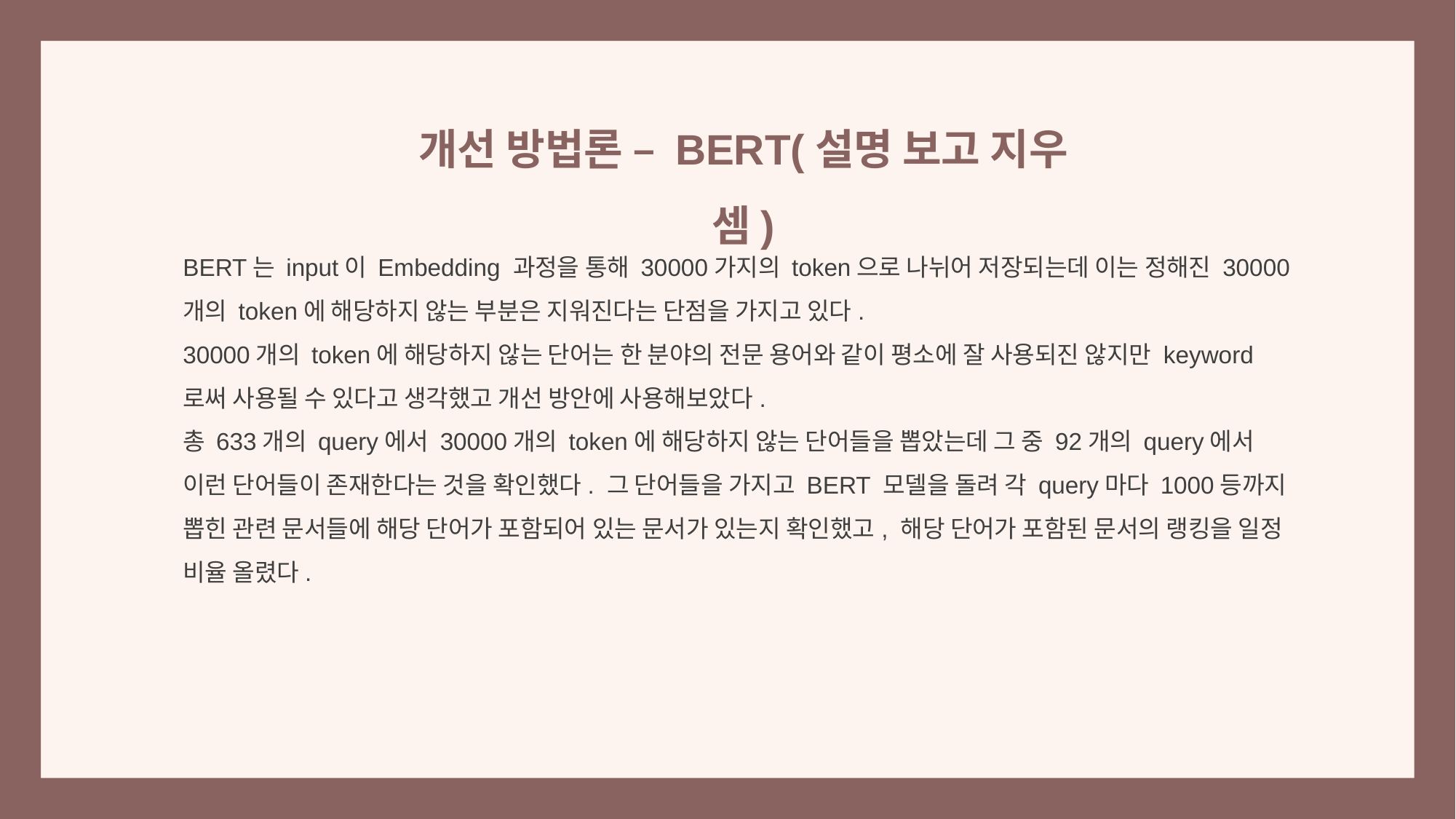

개선 방법론 – BERT(설명 보고 지우셈)
BERT는 input이 Embedding 과정을 통해 30000가지의 token으로 나뉘어 저장되는데 이는 정해진 30000개의 token에 해당하지 않는 부분은 지워진다는 단점을 가지고 있다.
30000개의 token에 해당하지 않는 단어는 한 분야의 전문 용어와 같이 평소에 잘 사용되진 않지만 keyword로써 사용될 수 있다고 생각했고 개선 방안에 사용해보았다.
총 633개의 query에서 30000개의 token에 해당하지 않는 단어들을 뽑았는데 그 중 92개의 query에서 이런 단어들이 존재한다는 것을 확인했다. 그 단어들을 가지고 BERT 모델을 돌려 각 query마다 1000등까지 뽑힌 관련 문서들에 해당 단어가 포함되어 있는 문서가 있는지 확인했고, 해당 단어가 포함된 문서의 랭킹을 일정 비율 올렸다.